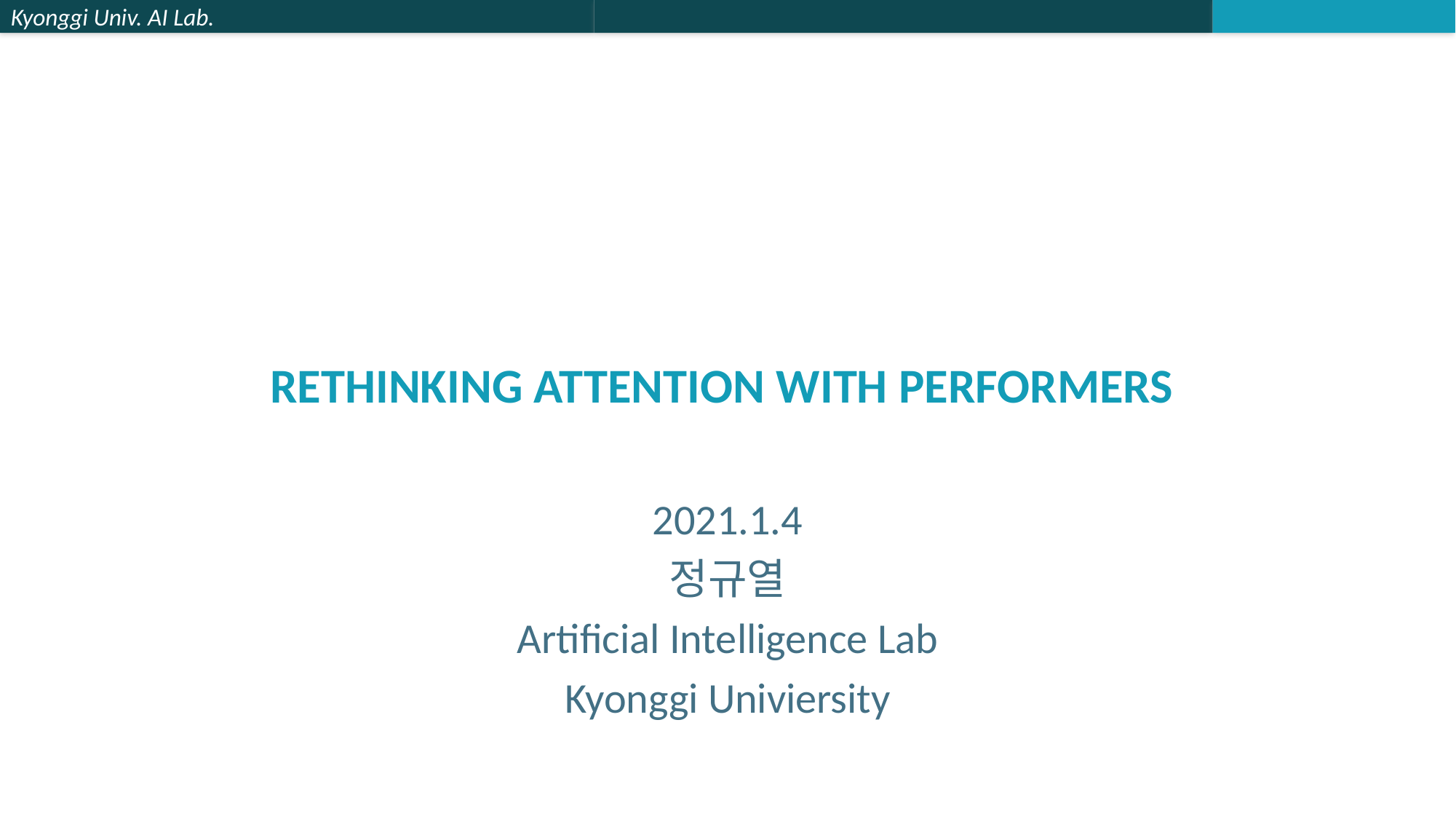

# RETHINKING ATTENTION WITH PERFORMERS
2021.1.4
정규열
Artificial Intelligence Lab
Kyonggi Univiersity